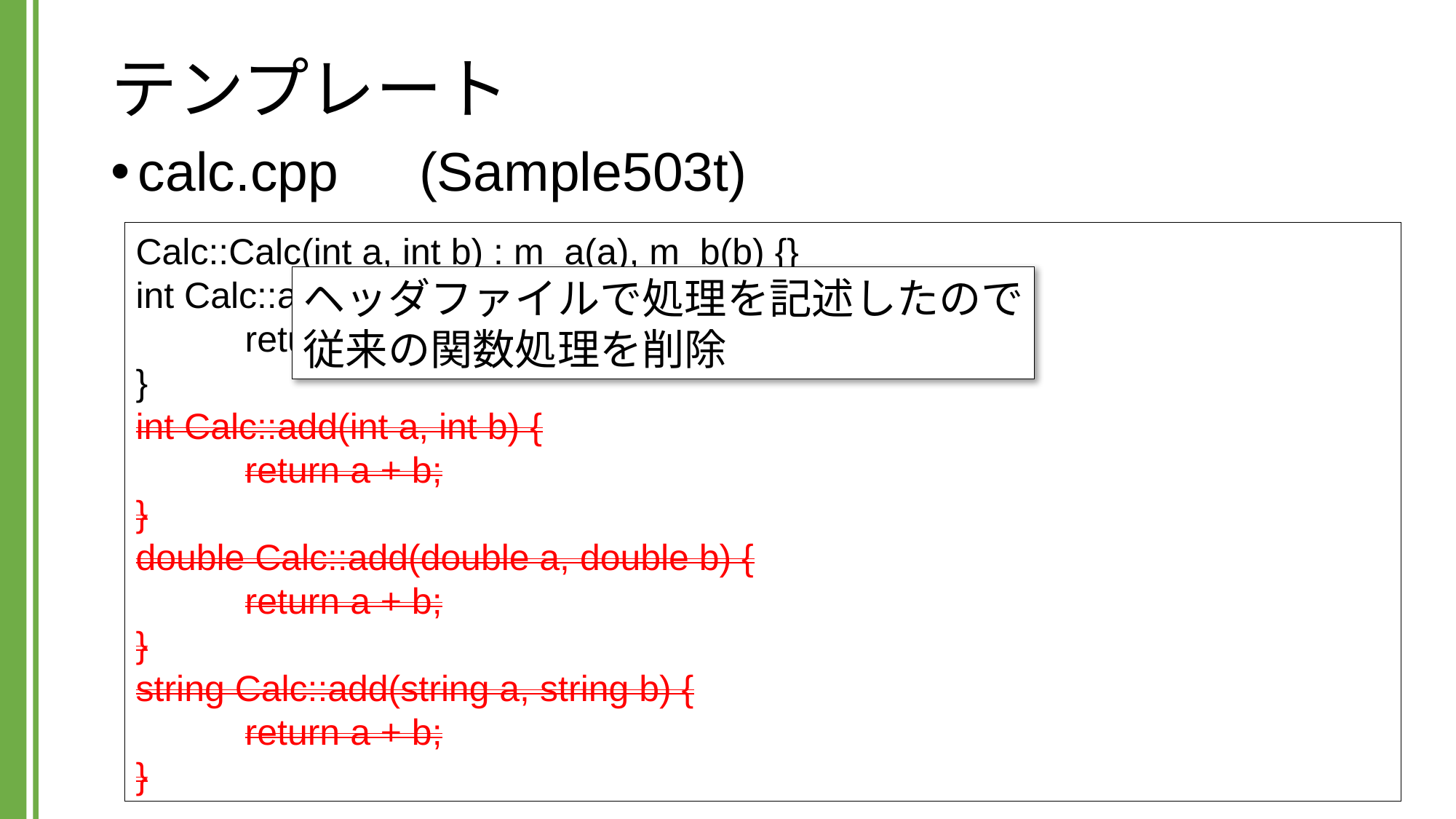

# テンプレート
calc.cpp　(Sample503t)

Calc::Calc(int a, int b) : m_a(a), m_b(b) {}
int Calc::add() {
	return m_a + m_b;
}
int Calc::add(int a, int b) {
	return a + b;
}
double Calc::add(double a, double b) {
	return a + b;
}
string Calc::add(string a, string b) {
	return a + b;
}
ヘッダファイルで処理を記述したので
従来の関数処理を削除